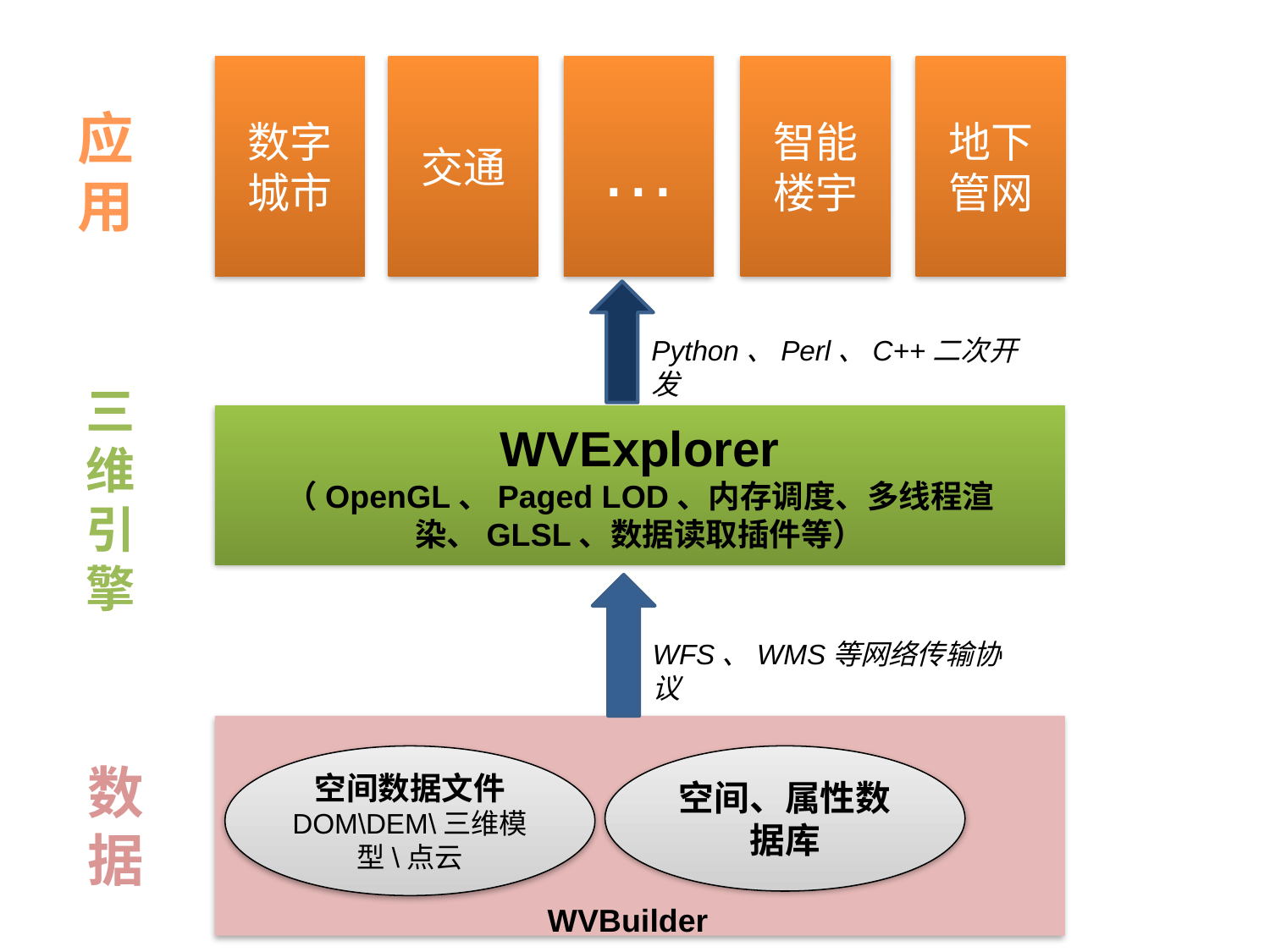

数字城市
…
智能楼宇
地下管网
交通
应用

Python、Perl、C++二次开发
三维引擎
WVExplorer
（OpenGL、Paged LOD、内存调度、多线程渲染、GLSL、数据读取插件等）

WFS、WMS等网络传输协议

空间数据文件
DOM\DEM\三维模型\点云
空间、属性数据库
数据
WVBuilder